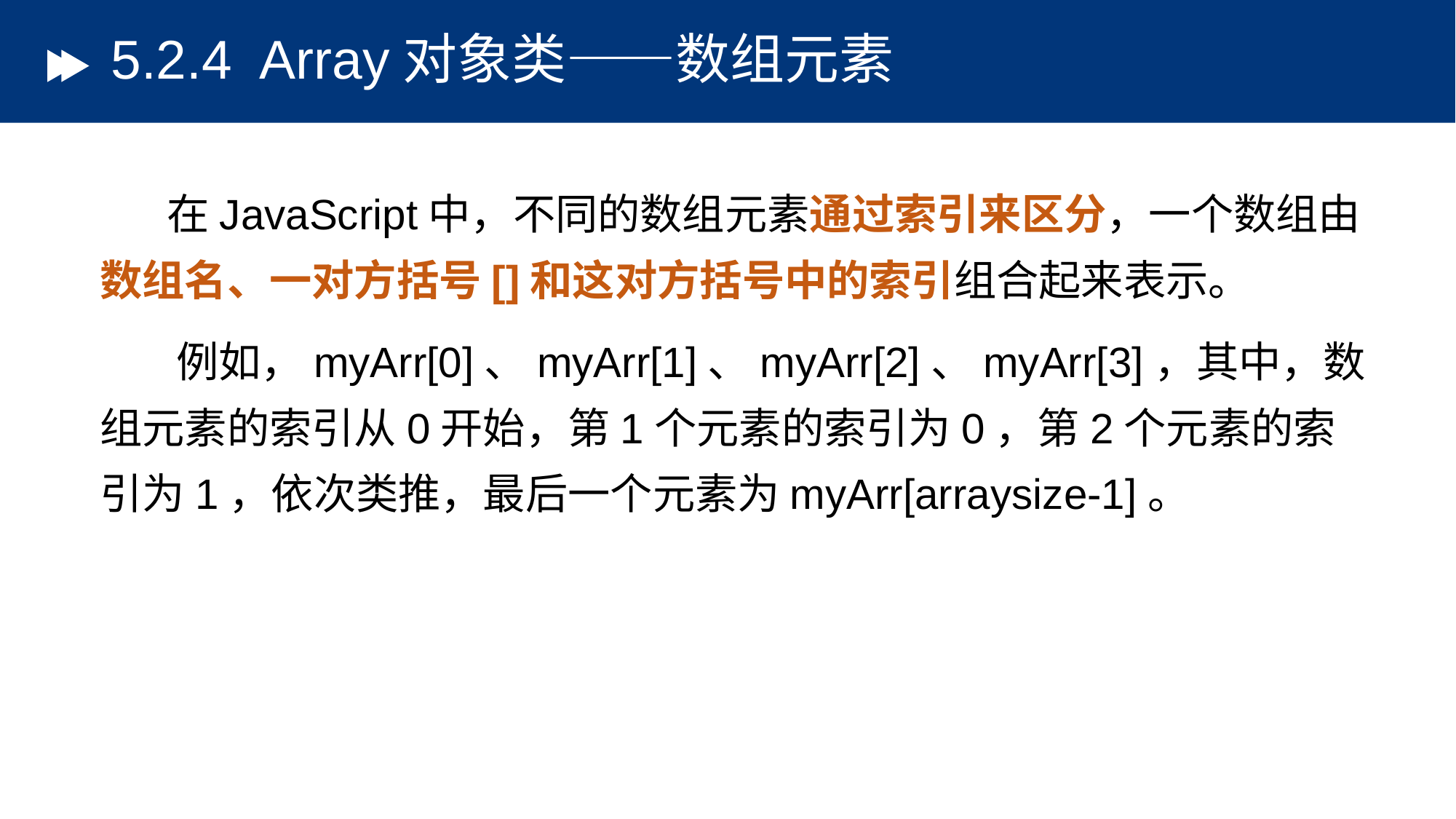

# 5.2.4  Array对象类——数组元素
      在JavaScript中，不同的数组元素通过索引来区分，一个数组由数组名、一对方括号[]和这对方括号中的索引组合起来表示。
       例如，myArr[0]、myArr[1]、myArr[2]、myArr[3]，其中，数组元素的索引从0开始，第1个元素的索引为0，第2个元素的索引为1，依次类推，最后一个元素为myArr[arraysize-1]。